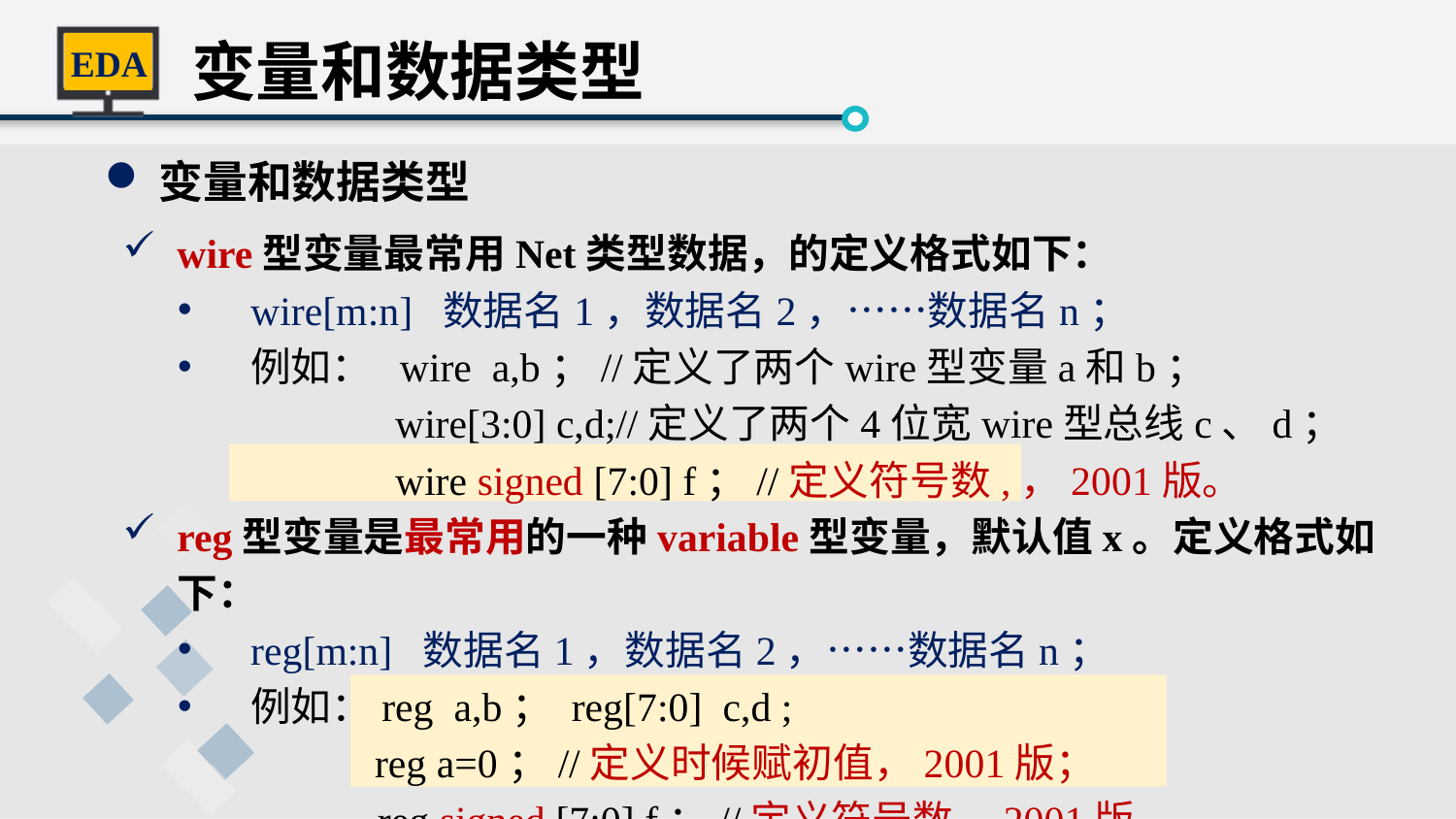

变量和数据类型
变量和数据类型
wire型变量最常用Net类型数据，的定义格式如下：
wire[m:n]  数据名1，数据名2，……数据名n；
例如：  wire  a,b；//定义了两个wire型变量a和b；
                wire[3:0] c,d;//定义了两个4位宽wire型总线c、d；
                wire signed [7:0] f；//定义符号数,，2001版。
reg型变量是最常用的一种variable型变量，默认值x。定义格式如下：
reg[m:n]  数据名1，数据名2，……数据名n；
例如：reg  a,b； reg[7:0]  c,d ;
              reg a=0；//定义时候赋初值，2001版；
                         reg signed [7:0] f；//定义符号数，2001版。